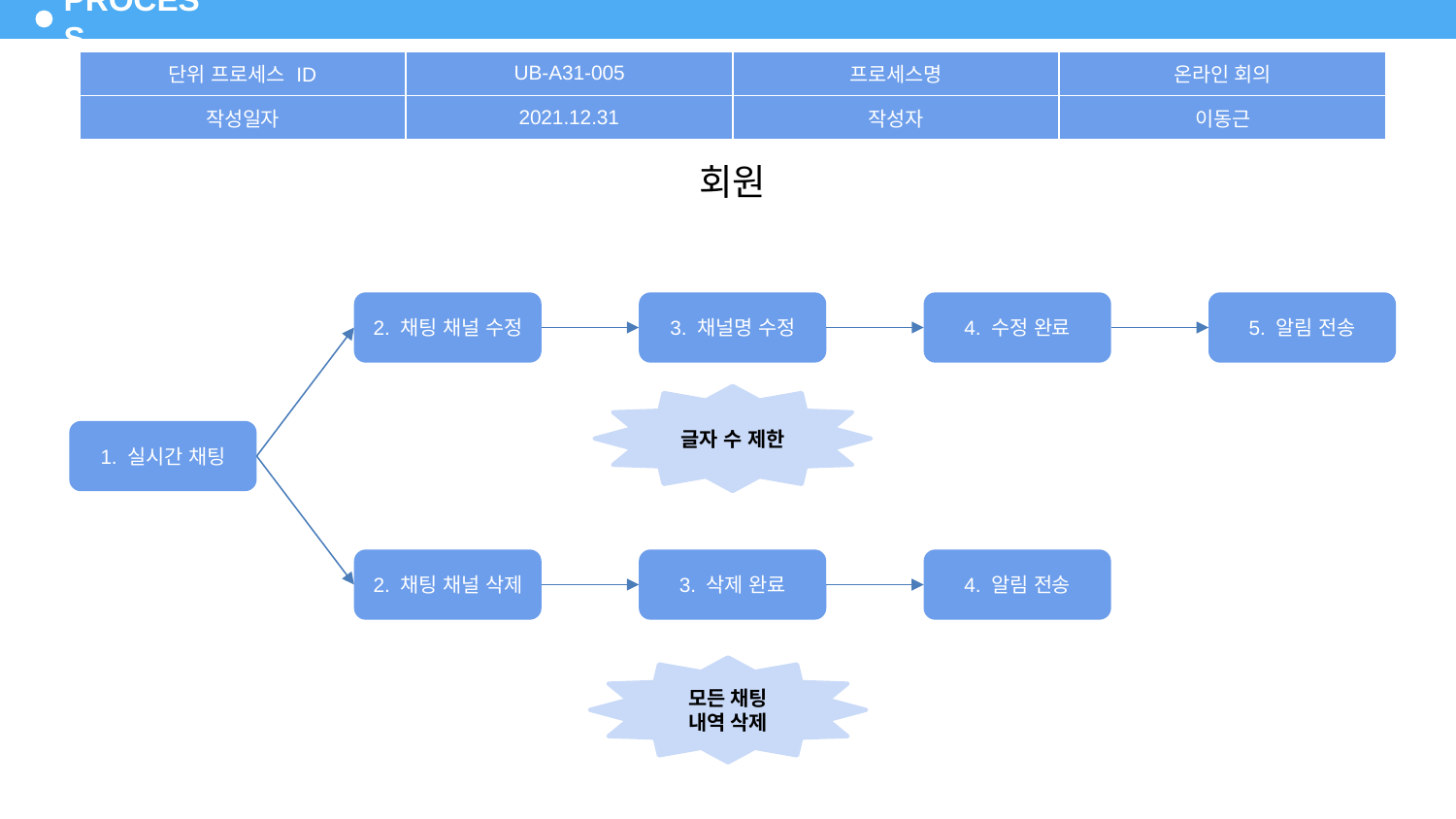

# PROCESS
| 단위 프로세스 ID | UB-A31-005 | 프로세스명 | 온라인 회의 |
| --- | --- | --- | --- |
| 작성일자 | 2021.12.31 | 작성자 | 이동근 |
회원
2. 채팅 채널 수정
3. 채널명 수정
4. 수정 완료
5. 알림 전송
글자 수 제한
1. 실시간 채팅
2. 채팅 채널 삭제
3. 삭제 완료
4. 알림 전송
모든 채팅 내역 삭제